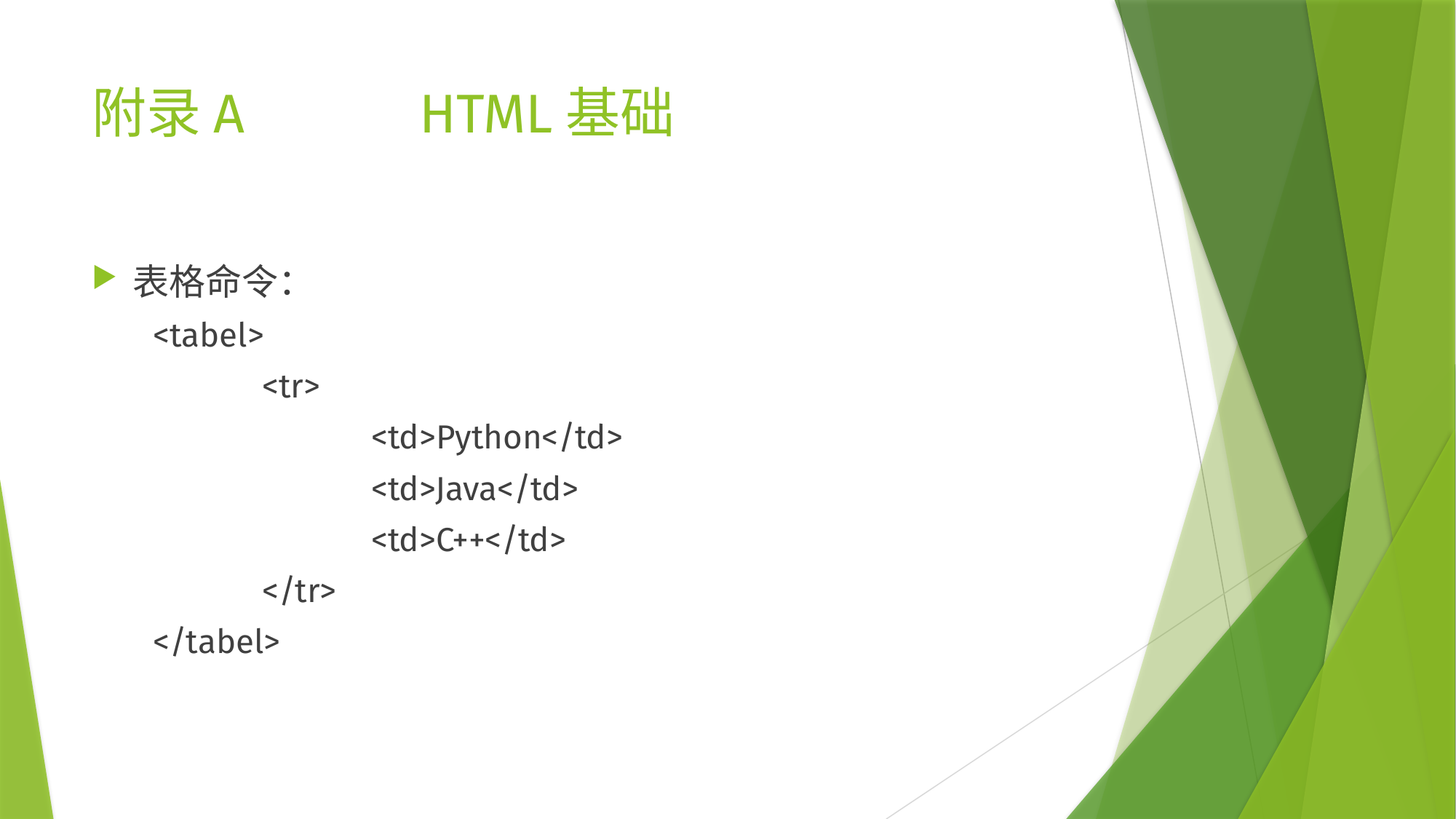

# 附录A		HTML基础
表格命令：
<tabel>
	<tr>
		<td>Python</td>
		<td>Java</td>
		<td>C++</td>
	</tr>
</tabel>